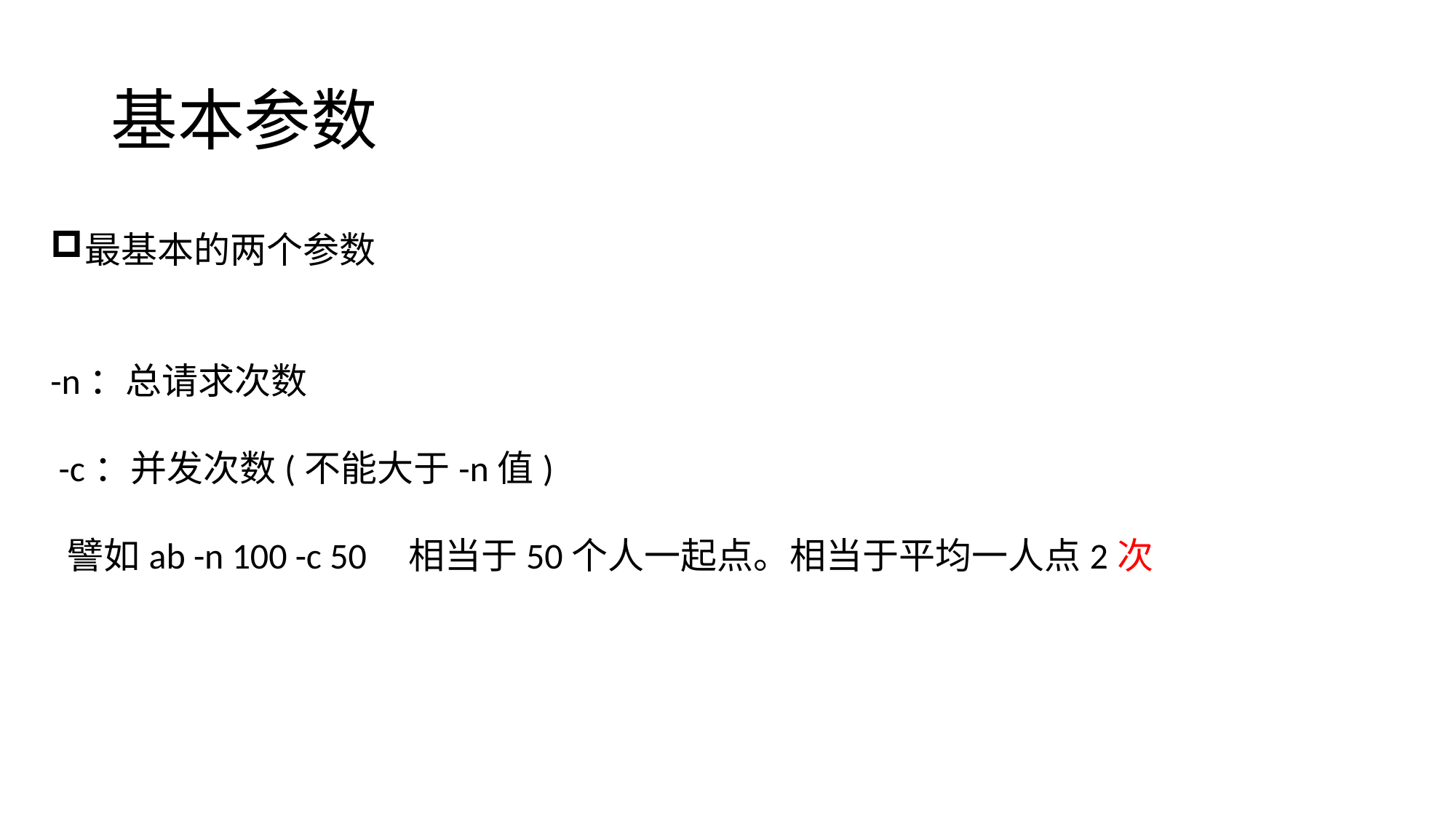

# 基本参数
最基本的两个参数

-n：总请求次数

 -c：并发次数(不能大于-n值)

 譬如ab -n 100 -c 50    相当于50个人一起点。相当于平均一人点2次